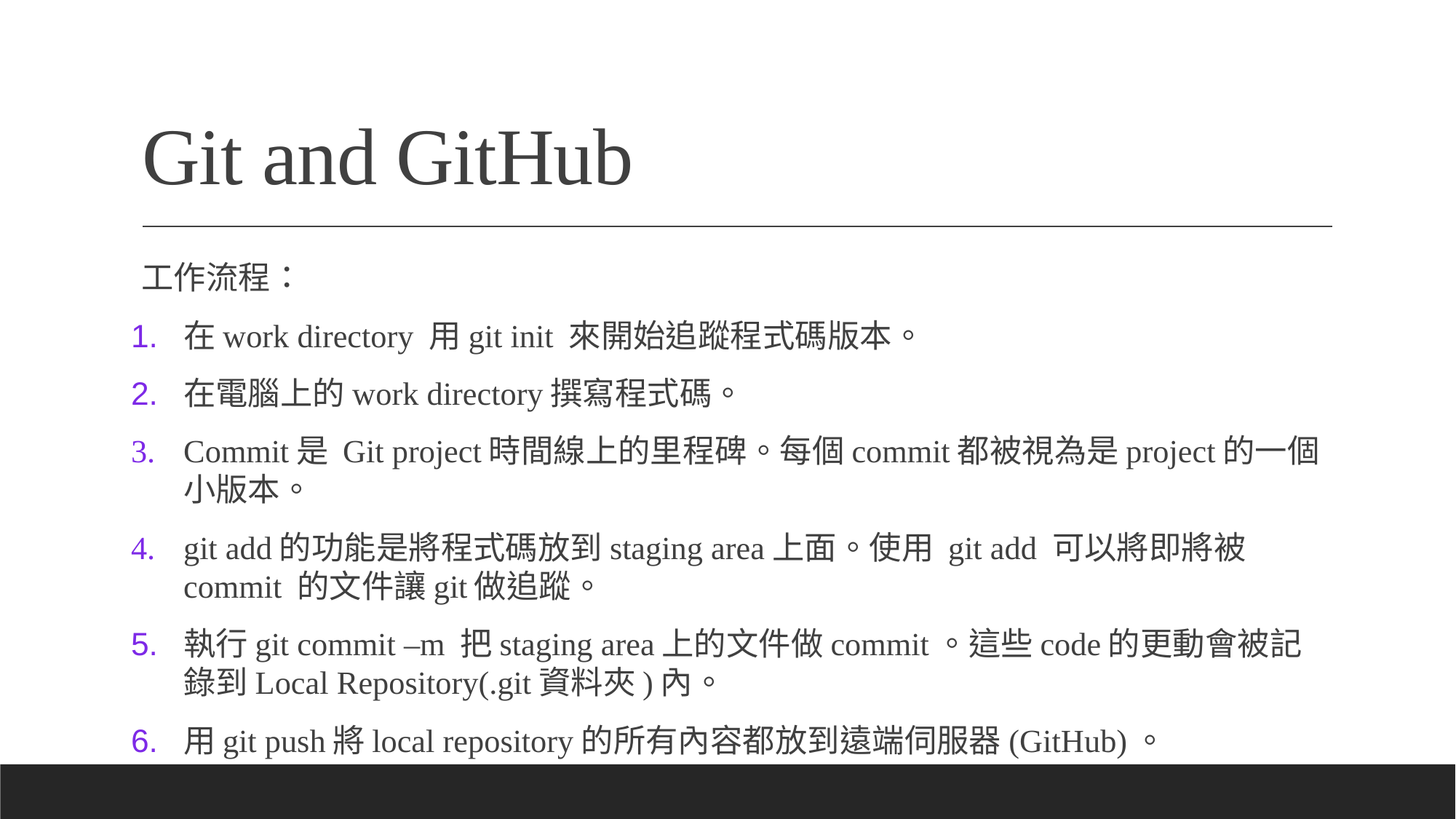

# Git and GitHub
工作流程：
在work directory 用git init 來開始追蹤程式碼版本。
在電腦上的work directory撰寫程式碼。
Commit是 Git project時間線上的里程碑。每個commit都被視為是project的一個小版本。
git add的功能是將程式碼放到staging area上面。使用 git add 可以將即將被 commit 的文件讓git做追蹤。
執行git commit –m 把staging area上的文件做commit。這些code的更動會被記錄到Local Repository(.git資料夾)內。
用git push將local repository的所有內容都放到遠端伺服器(GitHub)。